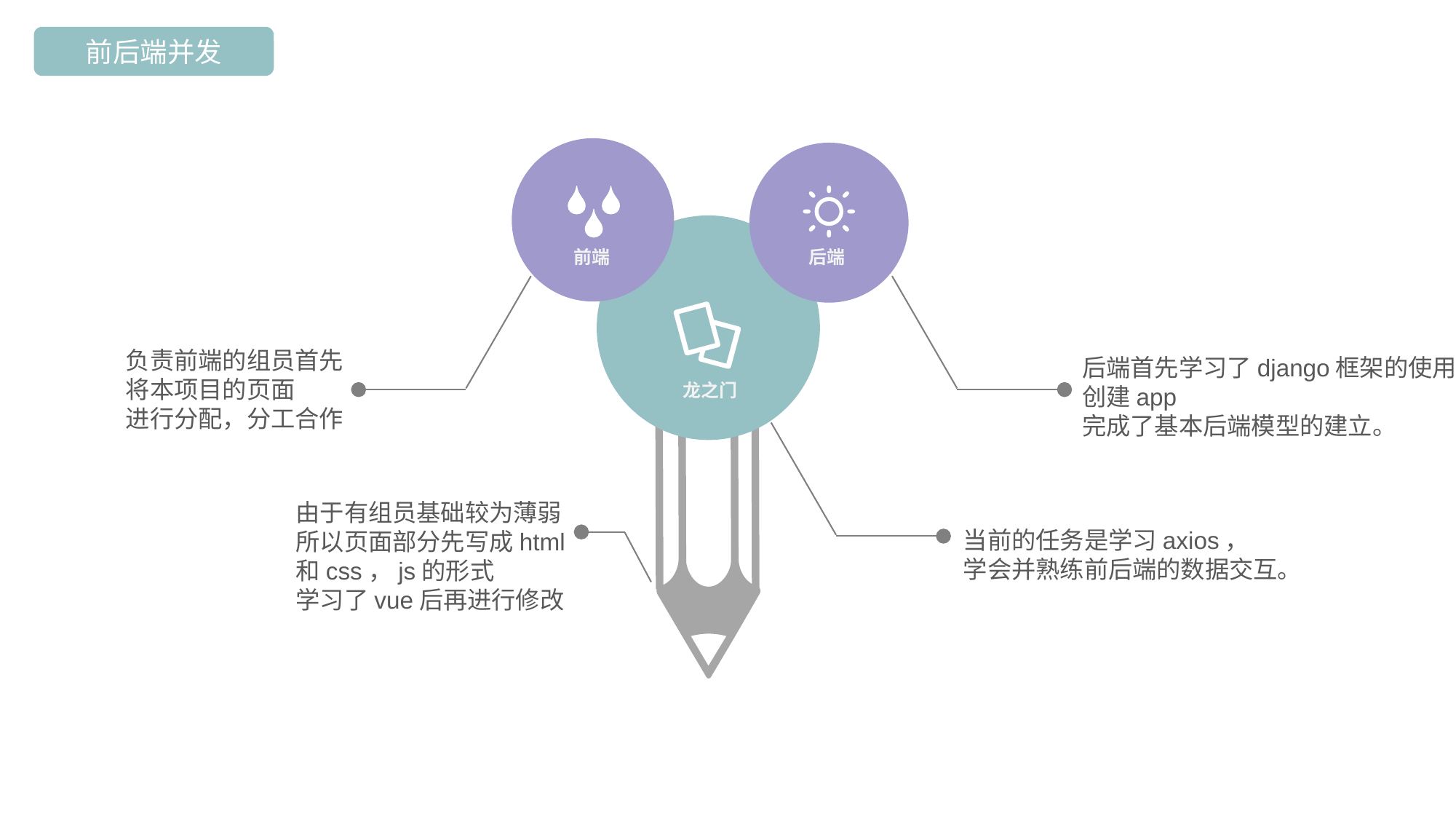

前后端并发

前端
后端

负责前端的组员首先将本项目的页面
进行分配，分工合作
后端首先学习了django框架的使用
创建app
完成了基本后端模型的建立。

龙之门
由于有组员基础较为薄弱
所以页面部分先写成html和css，js的形式
学习了vue后再进行修改

当前的任务是学习axios，
学会并熟练前后端的数据交互。